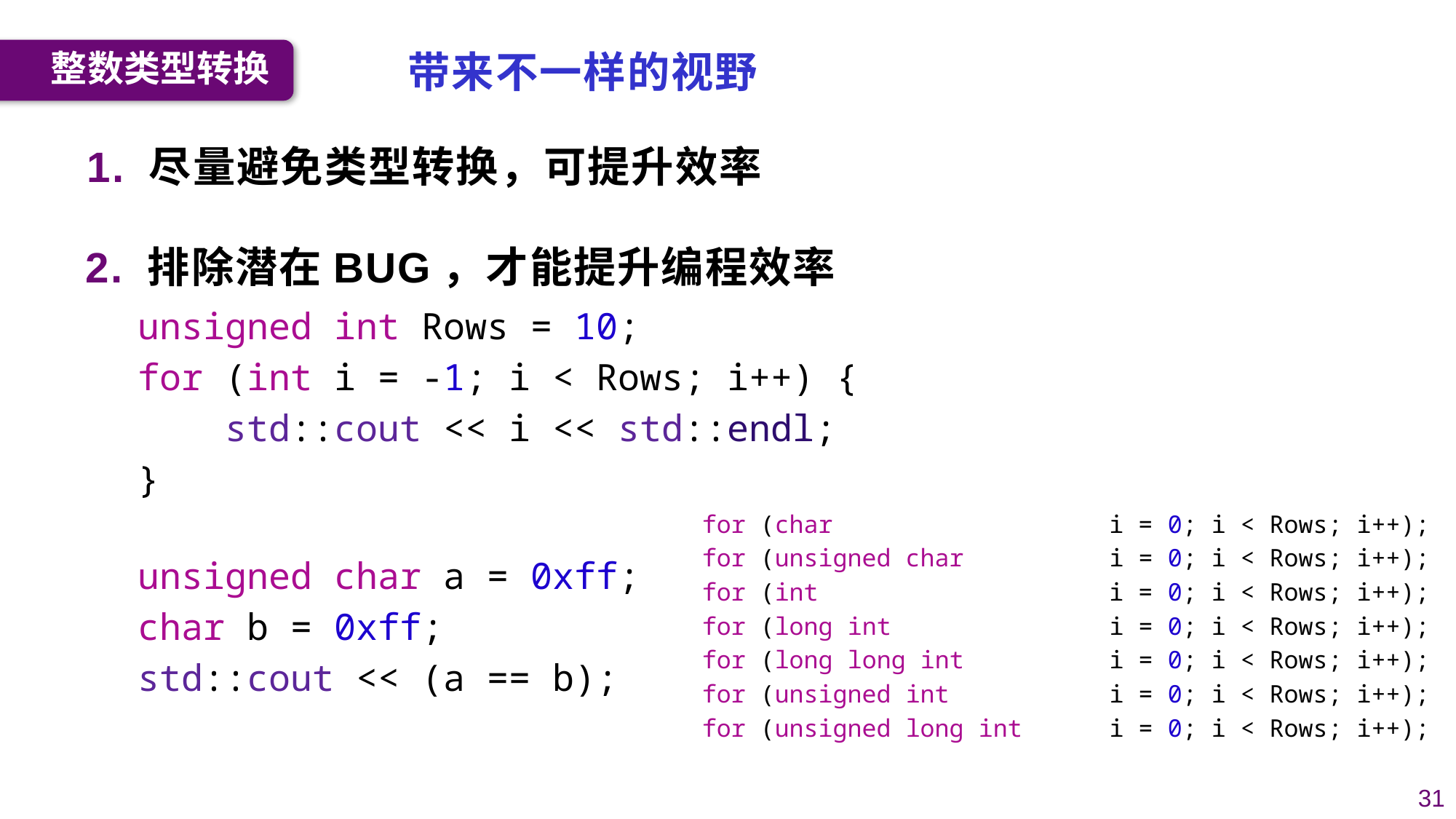

整数类型转换
带来不一样的视野
1. 尽量避免类型转换，可提升效率
2. 排除潜在BUG，才能提升编程效率
    unsigned int Rows = 10;
    for (int i = -1; i < Rows; i++) {
        std::cout << i << std::endl;
    }

    for (char                   i = 0; i < Rows; i++);
    for (unsigned char          i = 0; i < Rows; i++);
    for (int                    i = 0; i < Rows; i++);
    for (long int               i = 0; i < Rows; i++);
    for (long long int          i = 0; i < Rows; i++);
    for (unsigned int           i = 0; i < Rows; i++);
    for (unsigned long int      i = 0; i < Rows; i++);
    unsigned char a = 0xff;
    char b = 0xff;
    std::cout << (a == b);

31